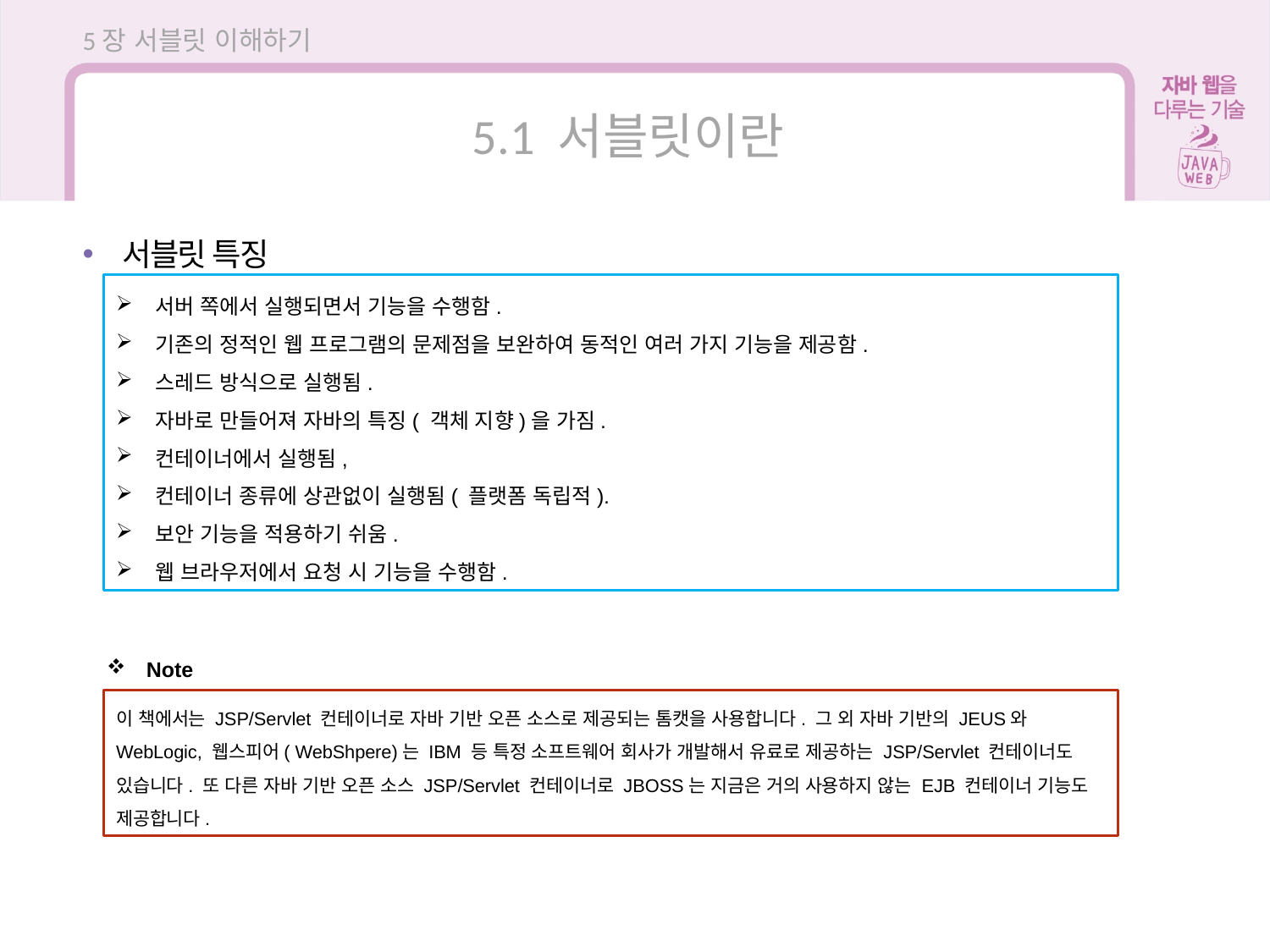

5장 서블릿 이해하기
5.1 서블릿이란
서블릿 특징
서버 쪽에서 실행되면서 기능을 수행함.
기존의 정적인 웹 프로그램의 문제점을 보완하여 동적인 여러 가지 기능을 제공함.
스레드 방식으로 실행됨.
자바로 만들어져 자바의 특징( 객체 지향)을 가짐.
컨테이너에서 실행됨,
컨테이너 종류에 상관없이 실행됨( 플랫폼 독립적).
보안 기능을 적용하기 쉬움.
웹 브라우저에서 요청 시 기능을 수행함.
Note
이 책에서는 JSP/Servlet 컨테이너로 자바 기반 오픈 소스로 제공되는 톰캣을 사용합니다. 그 외 자바 기반의 JEUS와 WebLogic, 웹스피어( WebShpere)는 IBM 등 특정 소프트웨어 회사가 개발해서 유료로 제공하는 JSP/Servlet 컨테이너도 있습니다. 또 다른 자바 기반 오픈 소스 JSP/Servlet 컨테이너로 JBOSS는 지금은 거의 사용하지 않는 EJB 컨테이너 기능도 제공합니다.